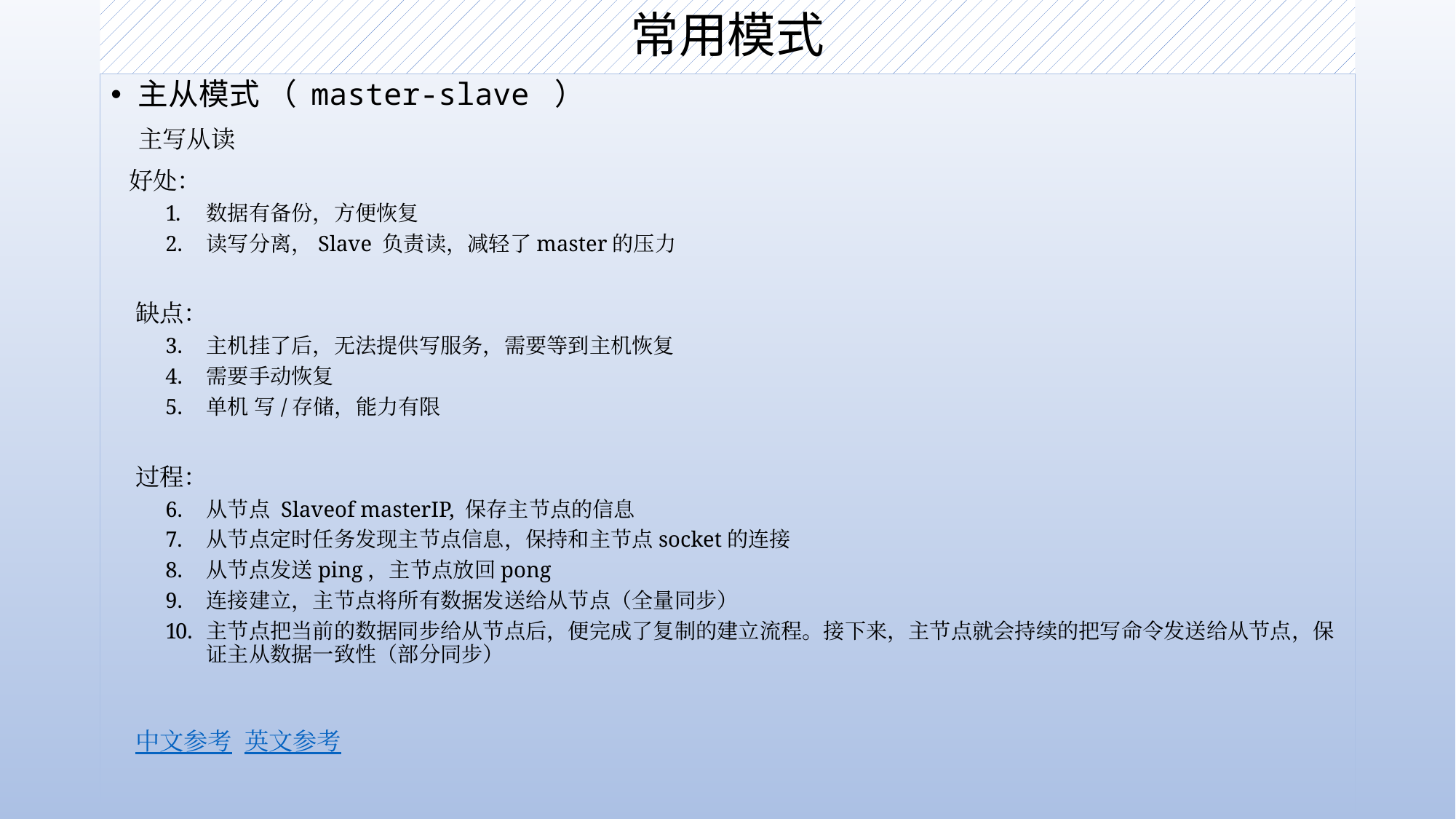

# 常用模式
主从模式 （ master-slave ）
    主写从读
  好处：
数据有备份，方便恢复
读写分离，Slave 负责读，减轻了master的压力

   缺点：
主机挂了后，无法提供写服务，需要等到主机恢复
需要手动恢复
单机 写/存储，能力有限

   过程：
从节点 Slaveof masterIP, 保存主节点的信息
从节点定时任务发现主节点信息，保持和主节点socket的连接
从节点发送ping，主节点放回pong
连接建立，主节点将所有数据发送给从节点（全量同步）
主节点把当前的数据同步给从节点后，便完成了复制的建立流程。接下来，主节点就会持续的把写命令发送给从节点，保证主从数据一致性（部分同步）

   中文参考  英文参考